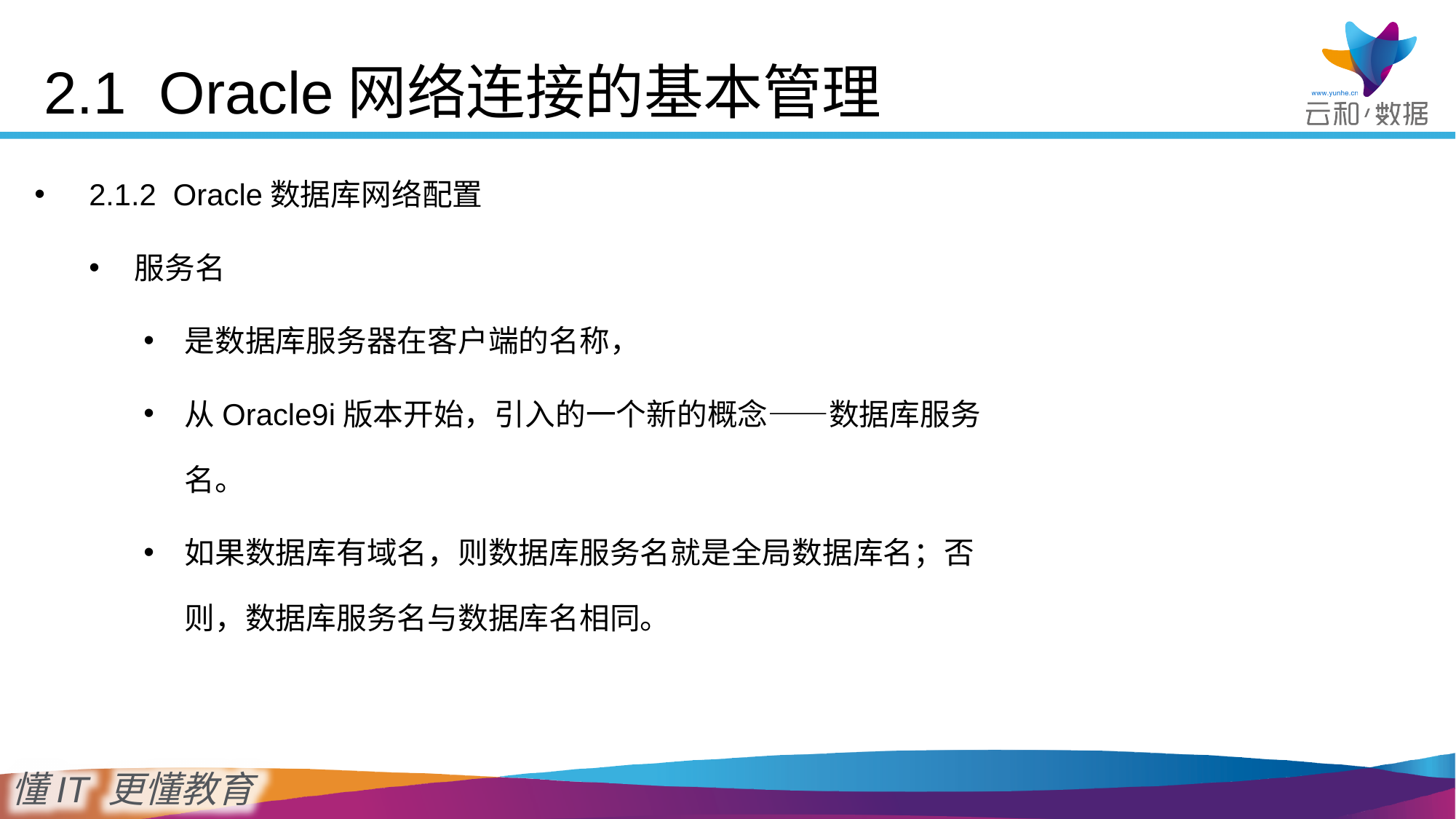

# 2.1  Oracle网络连接的基本管理
2.1.2  Oracle数据库网络配置
服务名
是数据库服务器在客户端的名称，
从Oracle9i版本开始，引入的一个新的概念——数据库服务名。
如果数据库有域名，则数据库服务名就是全局数据库名；否则，数据库服务名与数据库名相同。